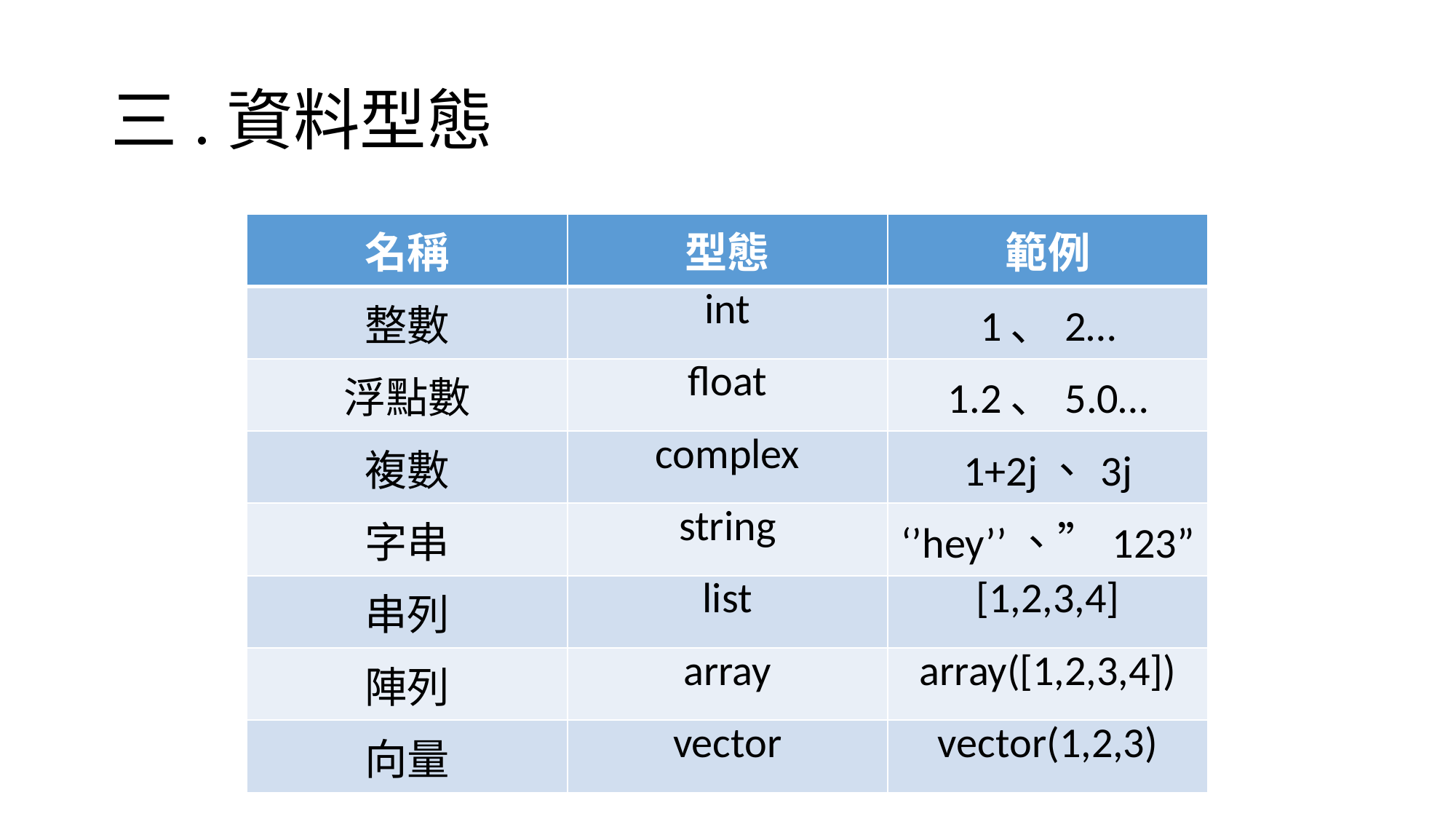

# 三.資料型態
| 名稱 | 型態 | 範例 |
| --- | --- | --- |
| 整數 | int | 1、2… |
| 浮點數 | float | 1.2、5.0… |
| 複數 | complex | 1+2j、3j |
| 字串 | string | ‘’hey’’、”123” |
| 串列 | list | [1,2,3,4] |
| 陣列 | array | array([1,2,3,4]) |
| 向量 | vector | vector(1,2,3) |